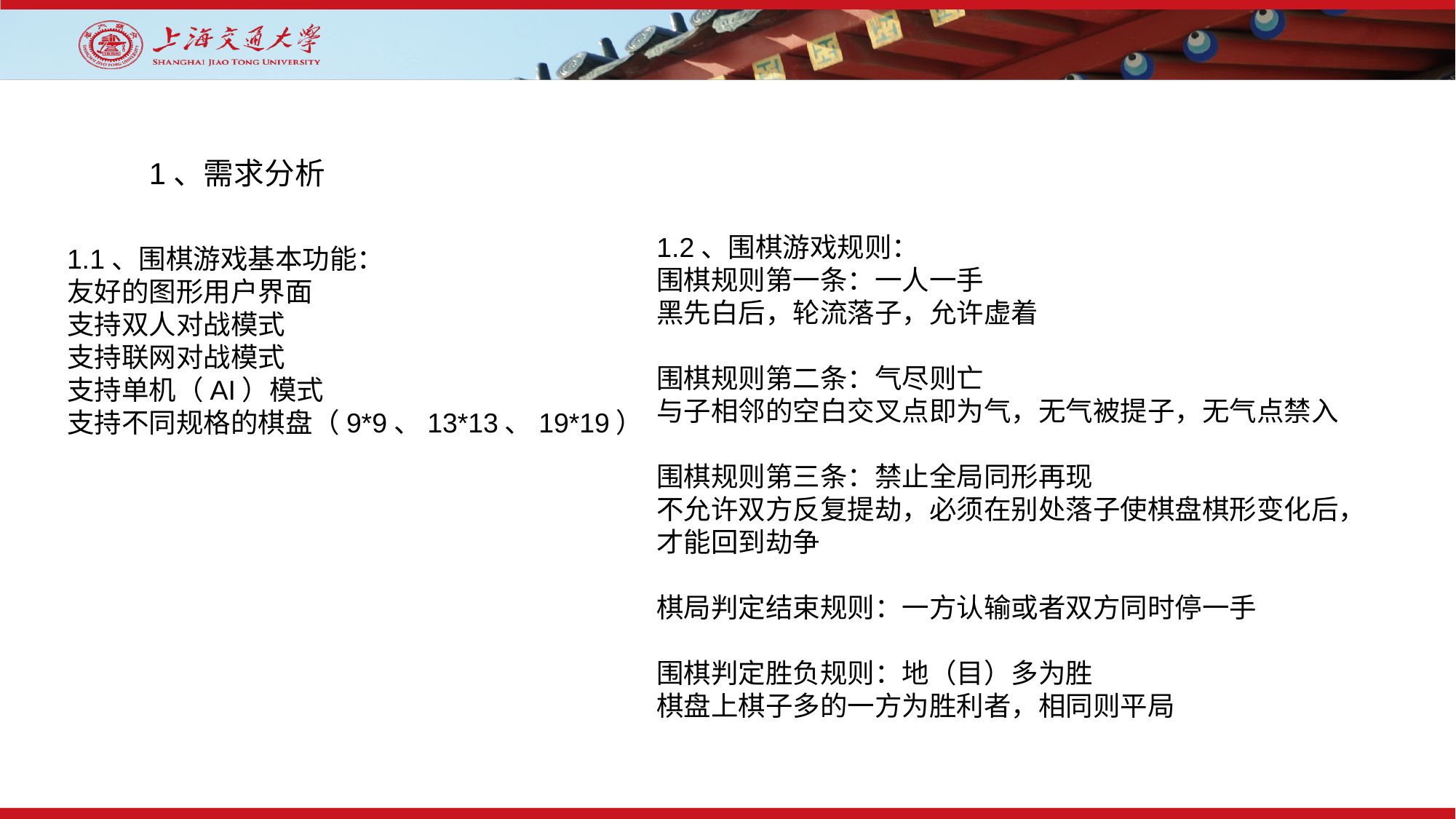

1、需求分析
1.2、围棋游戏规则：
围棋规则第一条：一人一手
黑先白后，轮流落子，允许虚着

围棋规则第二条：气尽则亡
与子相邻的空白交叉点即为气，无气被提子，无气点禁入

围棋规则第三条：禁止全局同形再现
不允许双方反复提劫，必须在别处落子使棋盘棋形变化后，才能回到劫争

棋局判定结束规则：一方认输或者双方同时停一手

围棋判定胜负规则：地（目）多为胜
棋盘上棋子多的一方为胜利者，相同则平局
1.1、围棋游戏基本功能：
友好的图形用户界面
支持双人对战模式
支持联网对战模式
支持单机（AI）模式
支持不同规格的棋盘（9*9、13*13、19*19）